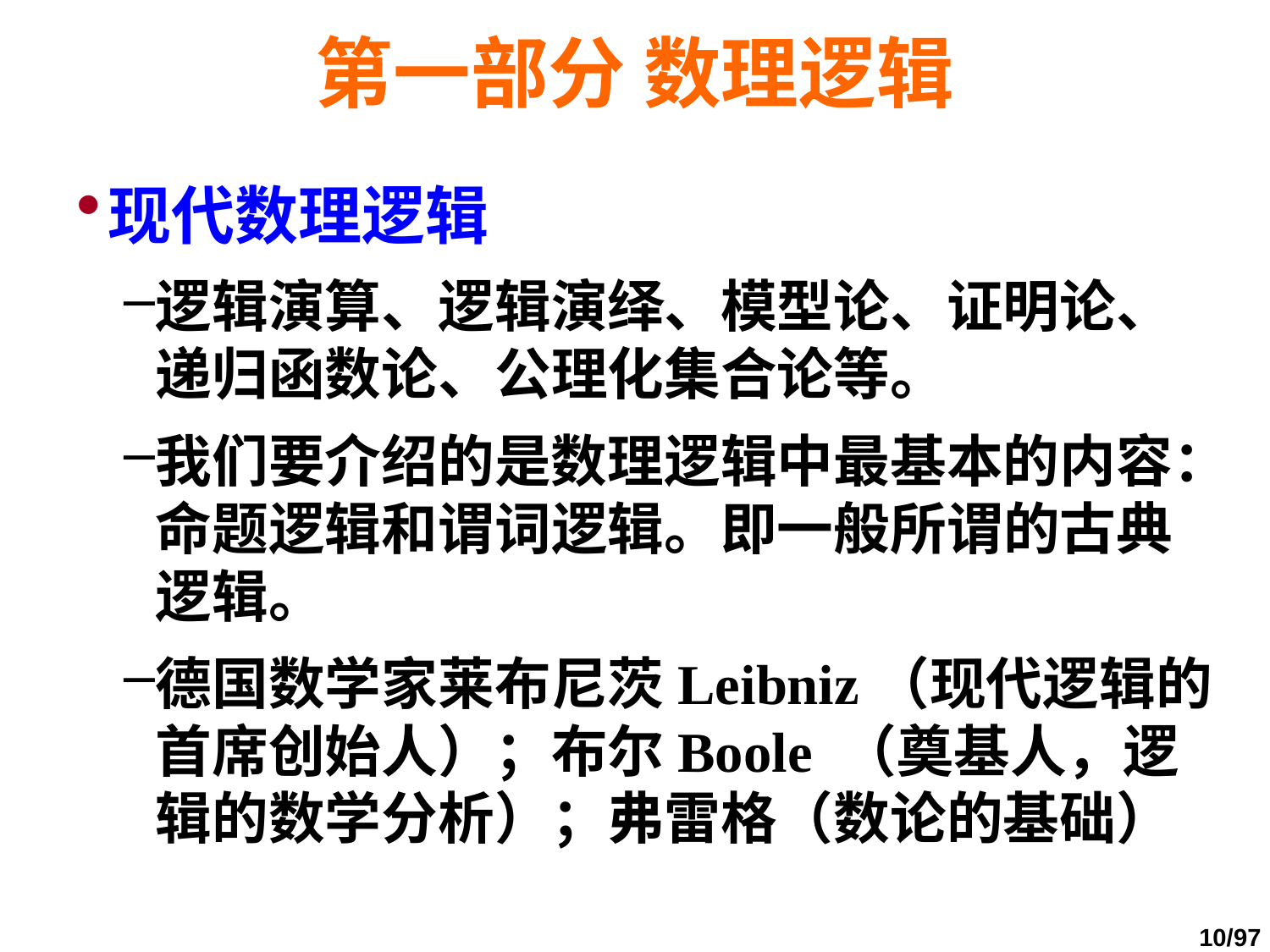

# 第一部分 数理逻辑

现代数理逻辑
逻辑演算、逻辑演绎、模型论、证明论、递归函数论、公理化集合论等。
我们要介绍的是数理逻辑中最基本的内容：命题逻辑和谓词逻辑。即一般所谓的古典逻辑。
德国数学家莱布尼茨Leibniz（现代逻辑的首席创始人）；布尔Boole （奠基人，逻辑的数学分析）；弗雷格（数论的基础）